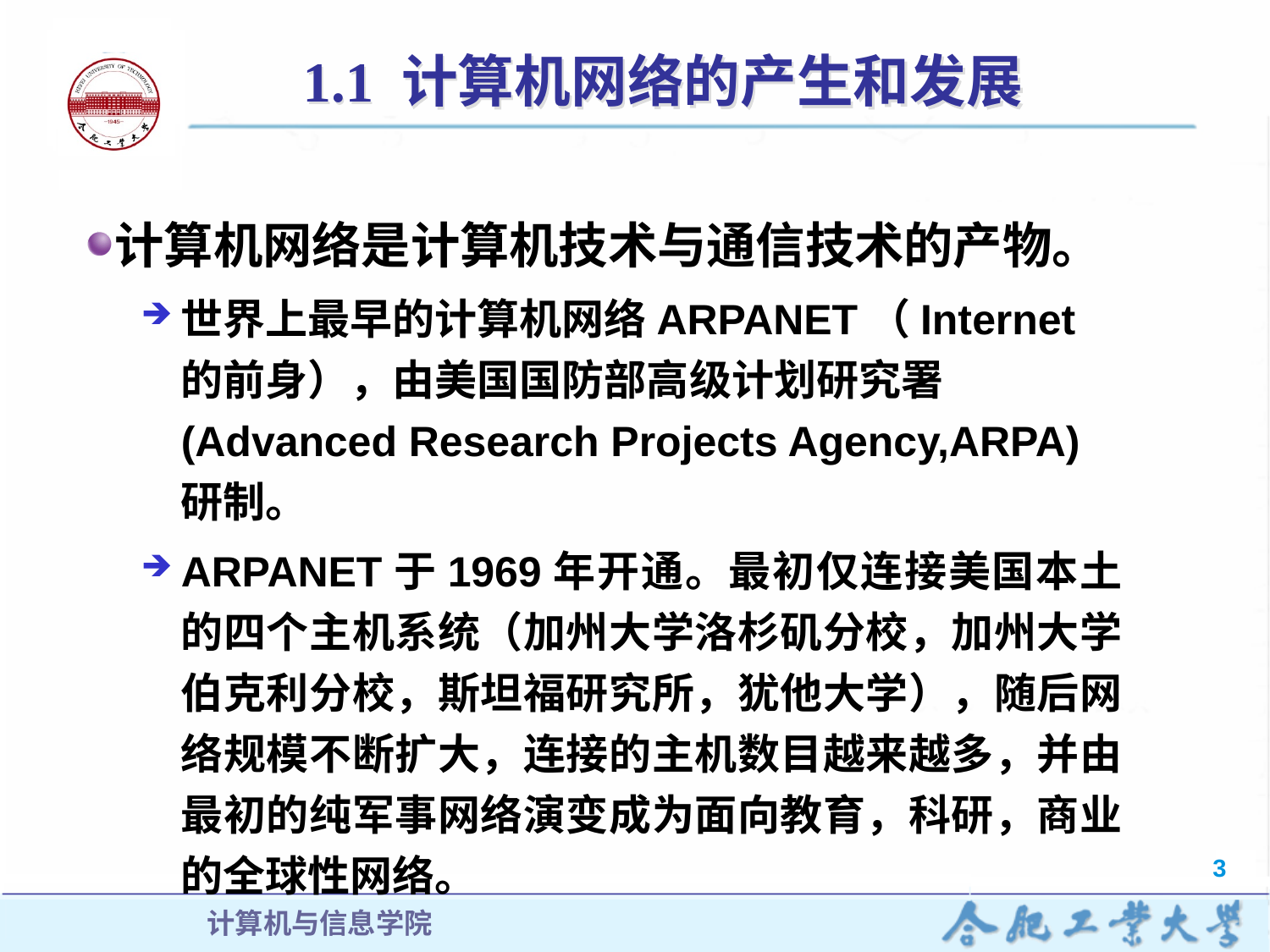

# 1.1 计算机网络的产生和发展
计算机网络是计算机技术与通信技术的产物。
世界上最早的计算机网络ARPANET（Internet的前身），由美国国防部高级计划研究署(Advanced Research Projects Agency,ARPA)研制。
ARPANET于1969年开通。最初仅连接美国本土的四个主机系统（加州大学洛杉矶分校，加州大学伯克利分校，斯坦福研究所，犹他大学），随后网络规模不断扩大，连接的主机数目越来越多，并由最初的纯军事网络演变成为面向教育，科研，商业的全球性网络。